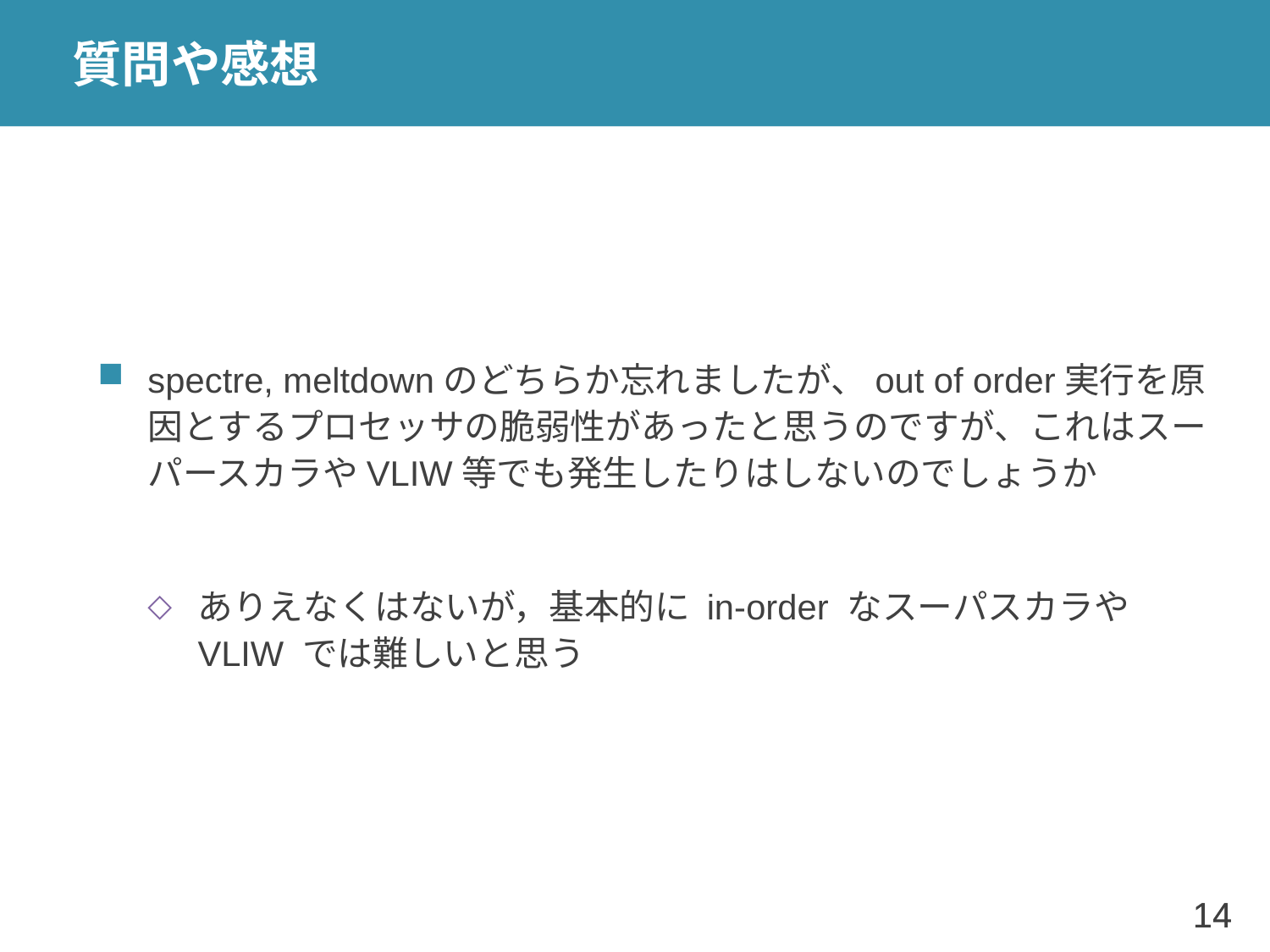

# 質問や感想
spectre, meltdownのどちらか忘れましたが、out of order実行を原因とするプロセッサの脆弱性があったと思うのですが、これはスーパースカラやVLIW等でも発生したりはしないのでしょうか

ありえなくはないが，基本的に in-order なスーパスカラや VLIW では難しいと思う